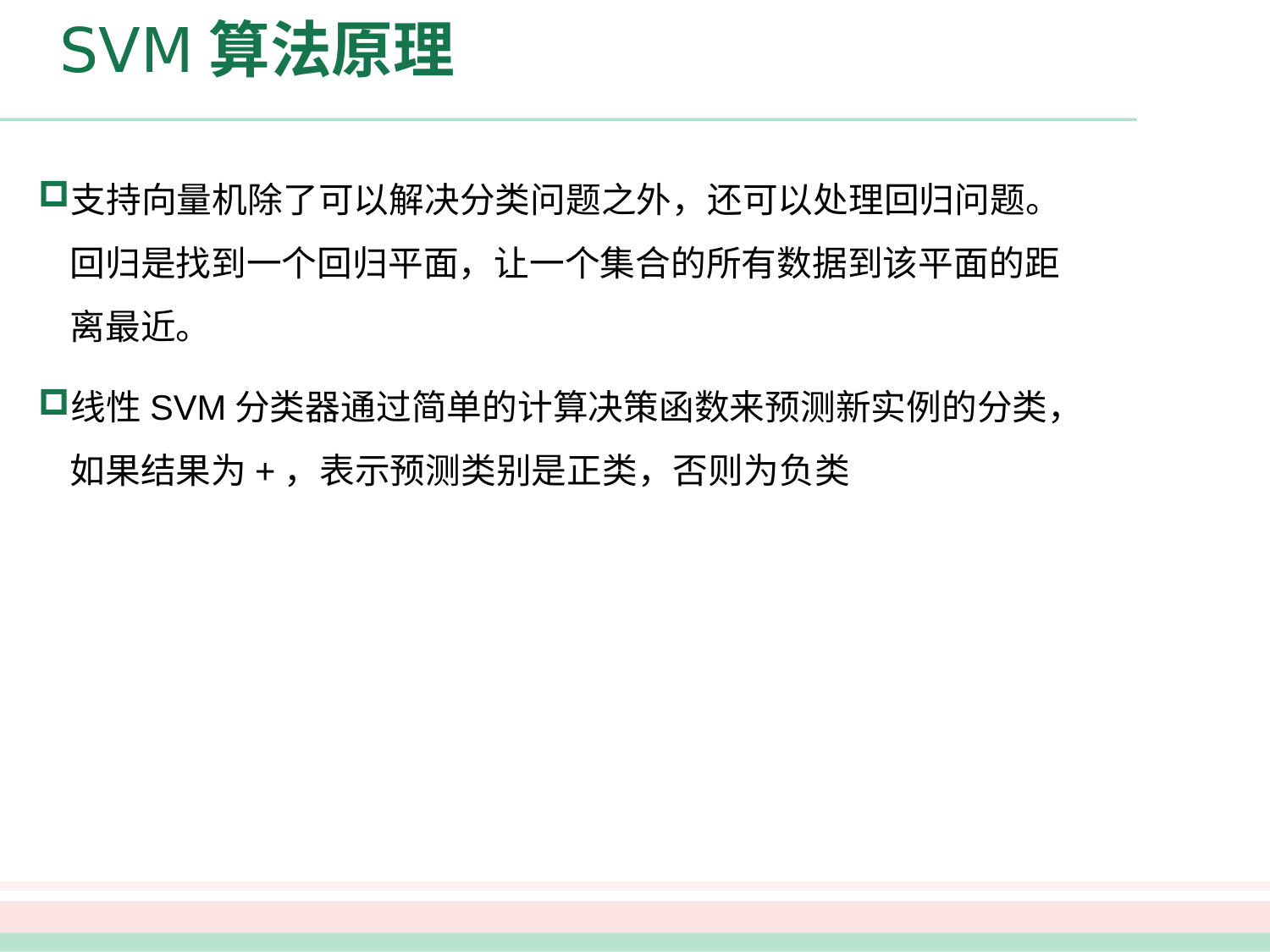

# SVM算法原理
支持向量机除了可以解决分类问题之外，还可以处理回归问题。回归是找到一个回归平面，让一个集合的所有数据到该平面的距离最近。
线性SVM分类器通过简单的计算决策函数来预测新实例的分类，如果结果为+，表示预测类别是正类，否则为负类